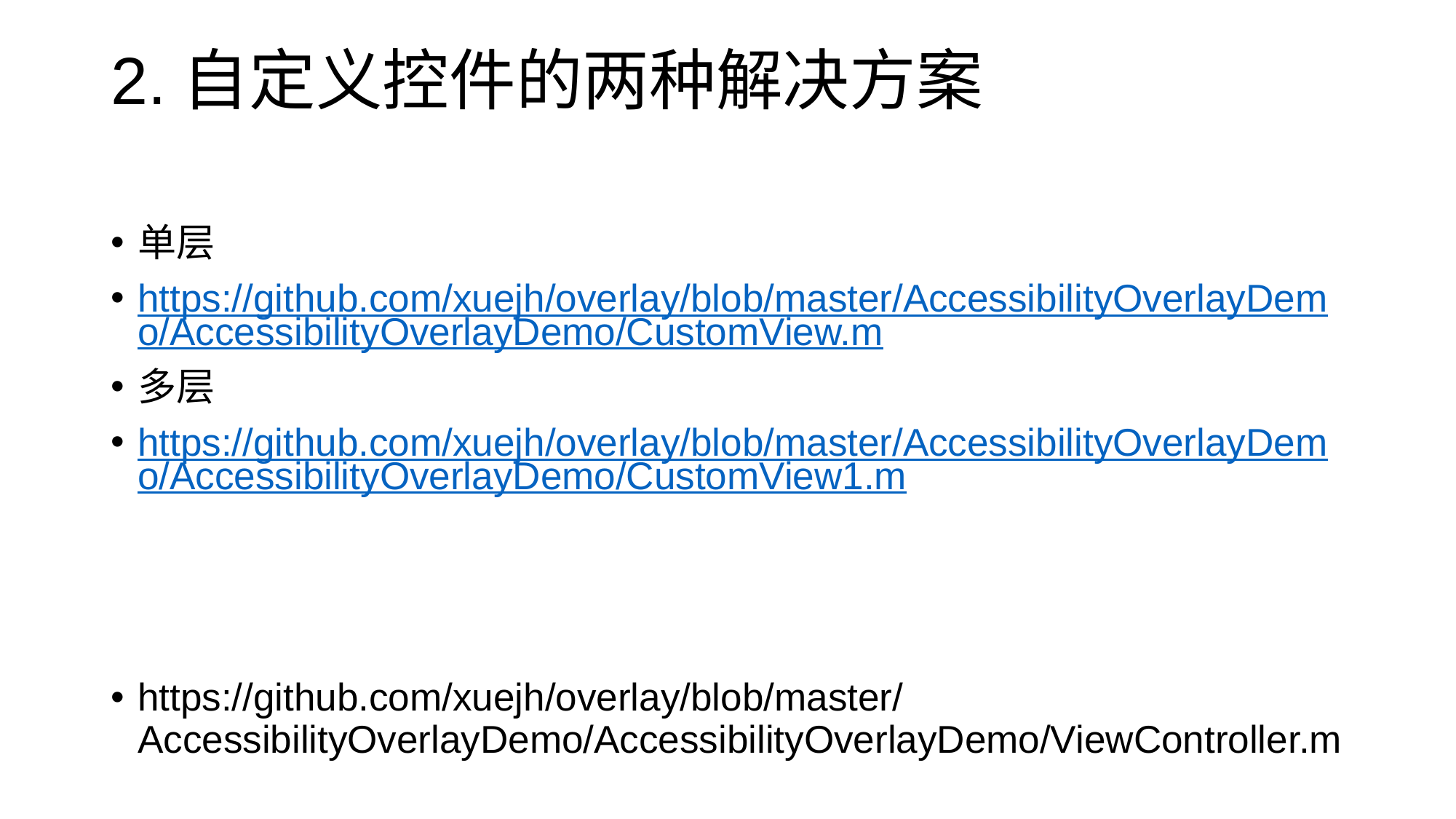

# 2.自定义控件的两种解决方案
单层
https://github.com/xuejh/overlay/blob/master/AccessibilityOverlayDemo/AccessibilityOverlayDemo/CustomView.m
多层
https://github.com/xuejh/overlay/blob/master/AccessibilityOverlayDemo/AccessibilityOverlayDemo/CustomView1.m

https://github.com/xuejh/overlay/blob/master/AccessibilityOverlayDemo/AccessibilityOverlayDemo/ViewController.m